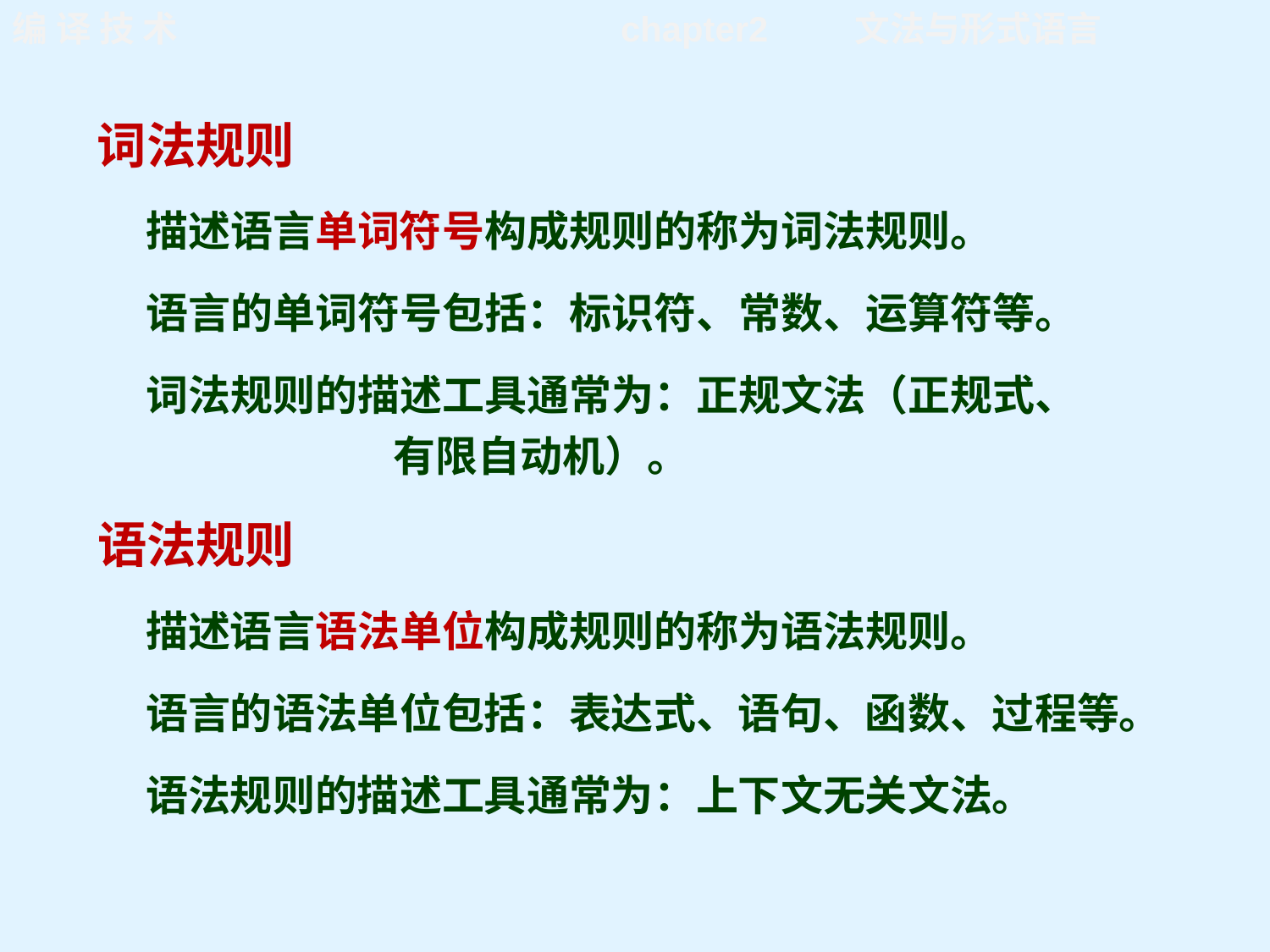

编 译 技 术                                                      chapter2        文法与形式语言
词法规则
    描述语言单词符号构成规则的称为词法规则。
    语言的单词符号包括：标识符、常数、运算符等。
    词法规则的描述工具通常为：正规文法（正规式、
                              有限自动机）。
语法规则
    描述语言语法单位构成规则的称为语法规则。
    语言的语法单位包括：表达式、语句、函数、过程等。
    语法规则的描述工具通常为：上下文无关文法。